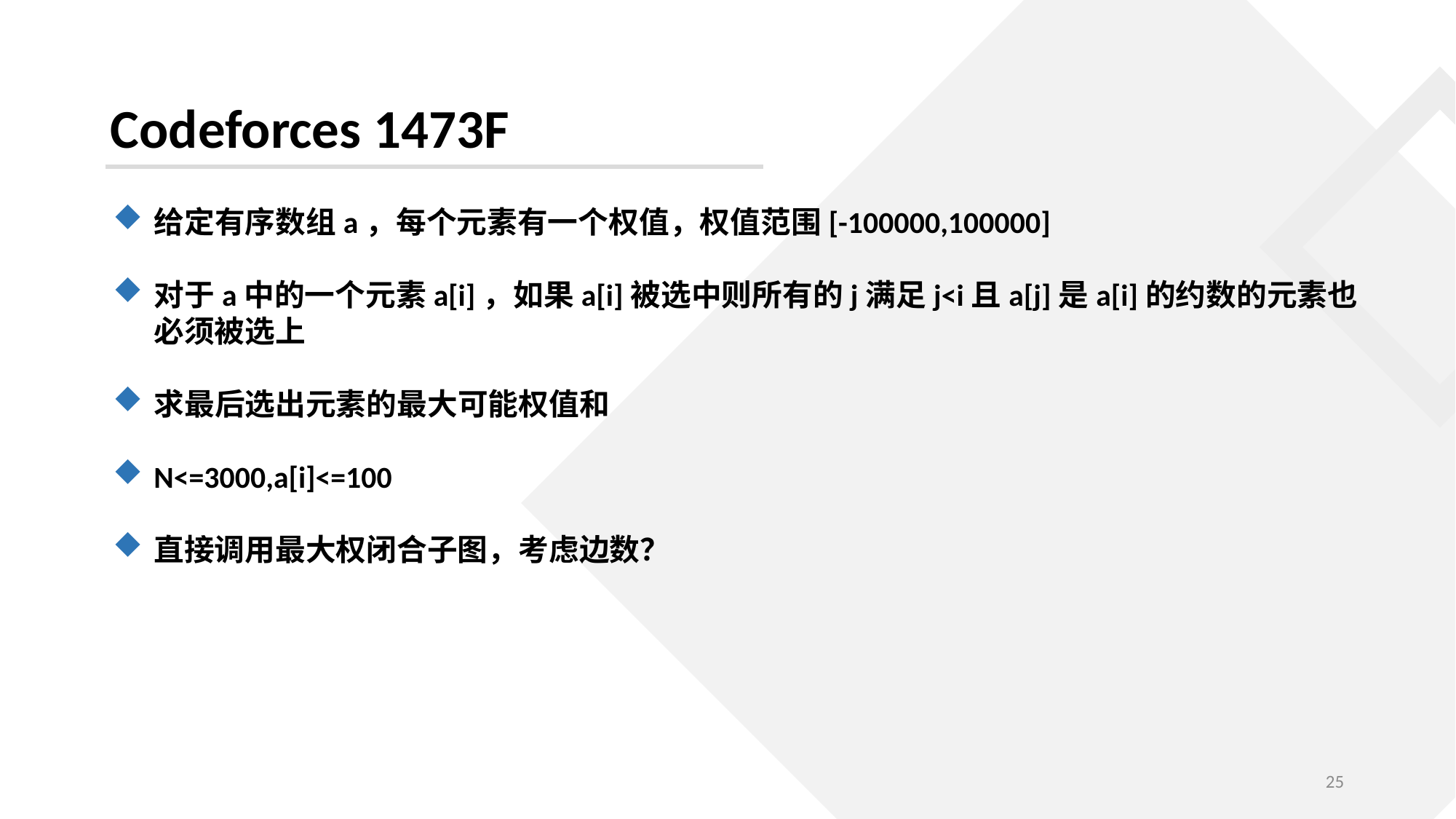

Codeforces 1473F
给定有序数组a，每个元素有一个权值，权值范围[-100000,100000]

对于a中的一个元素a[i]，如果a[i]被选中则所有的j满足j<i且a[j]是a[i]的约数的元素也必须被选上

求最后选出元素的最大可能权值和

N<=3000,a[i]<=100

直接调用最大权闭合子图，考虑边数？
25